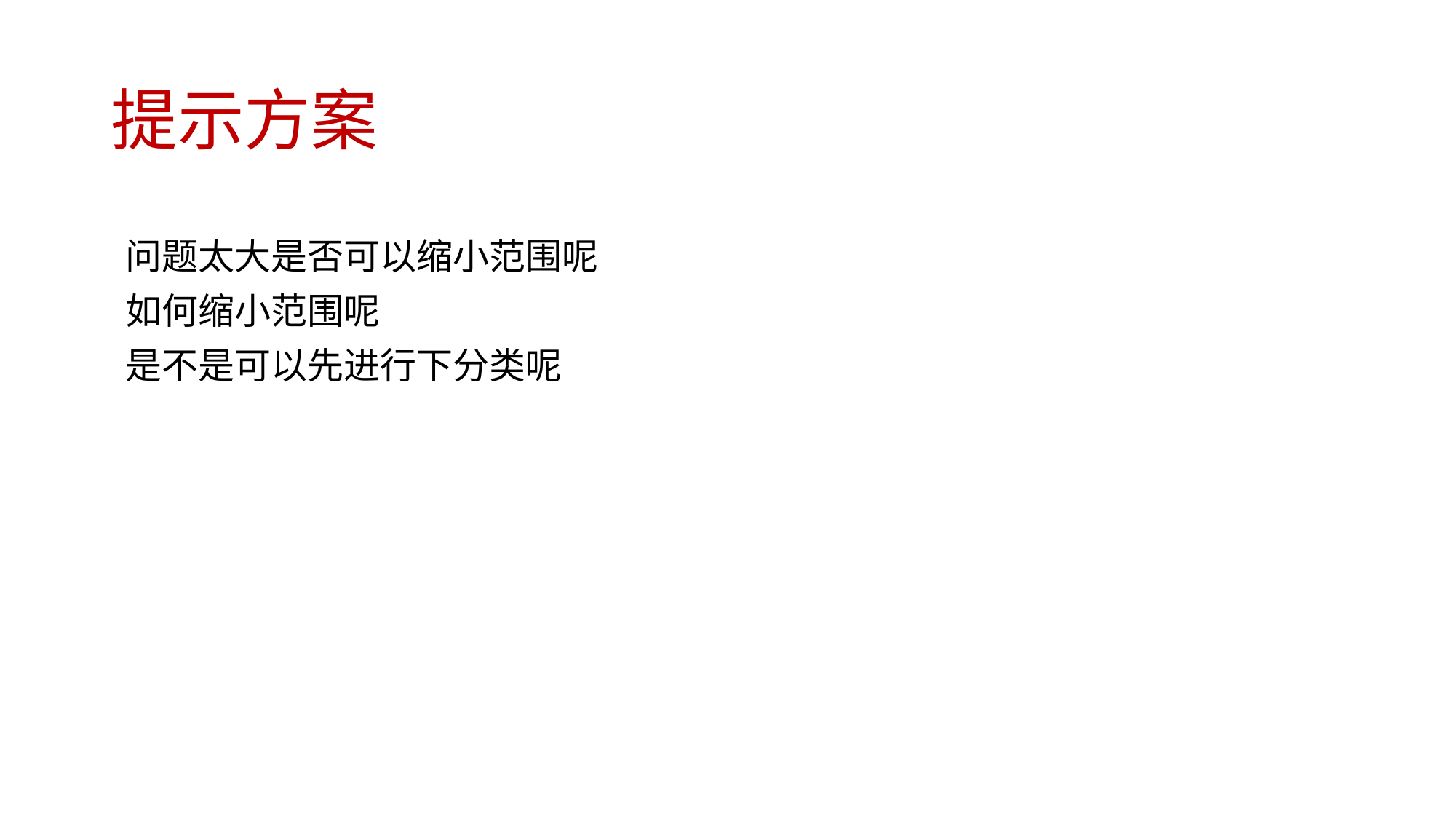

# 提示方案
问题太大是否可以缩小范围呢
如何缩小范围呢
是不是可以先进行下分类呢